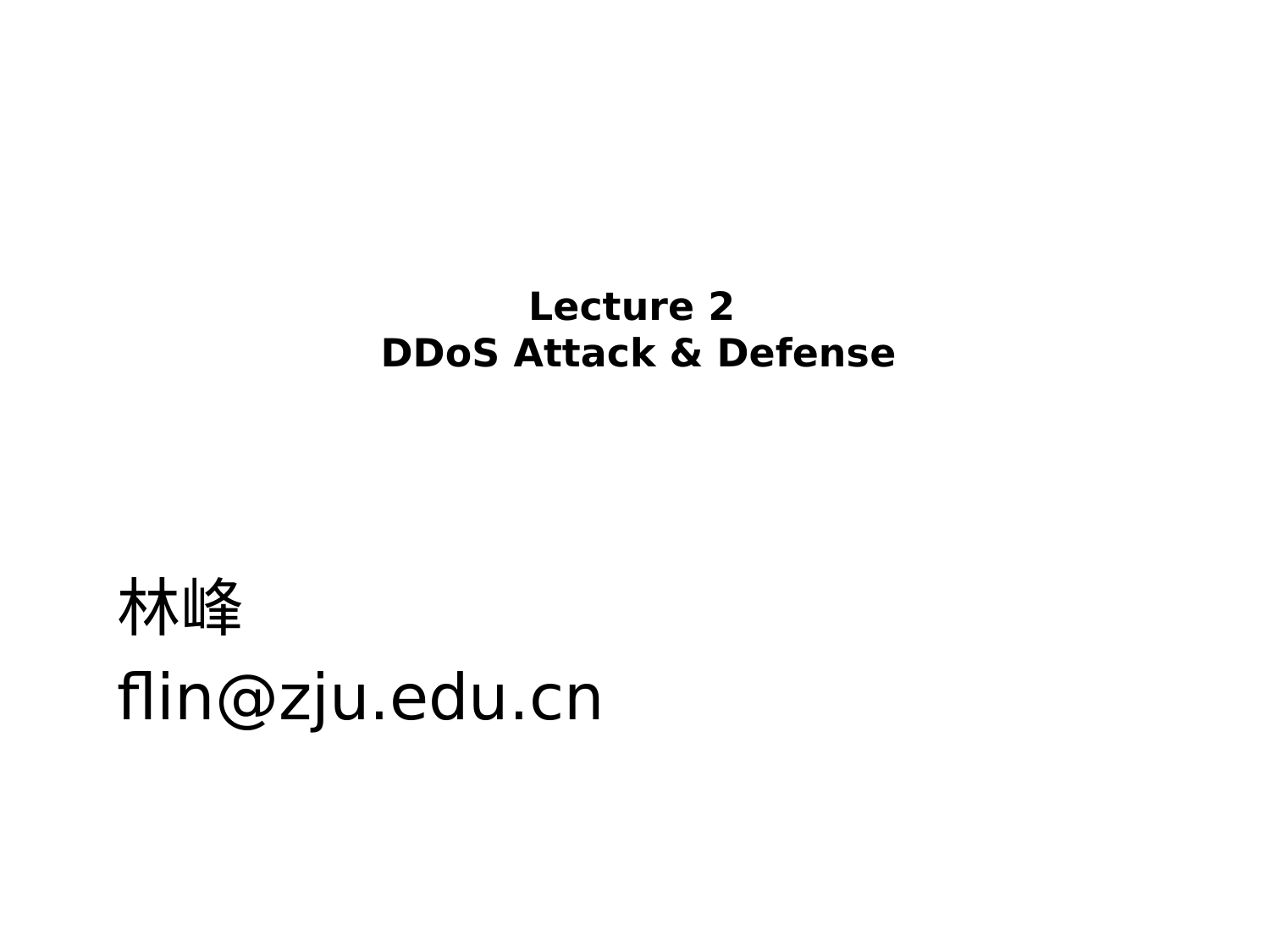

# Lecture 2 DDoS Attack & Defense
林峰
flin@zju.edu.cn